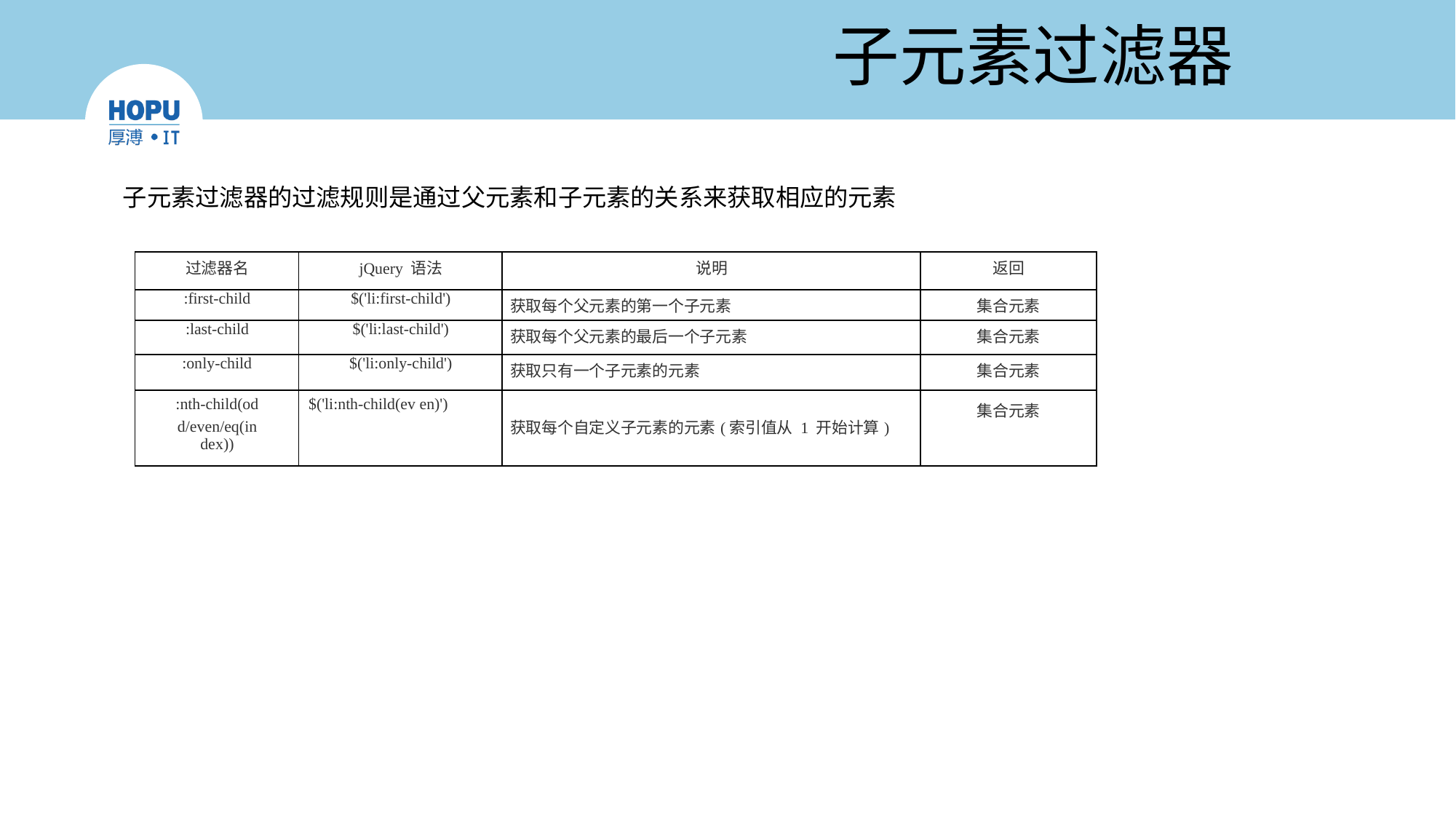

# 子元素过滤器
子元素过滤器的过滤规则是通过父元素和子元素的关系来获取相应的元素
| 过滤器名 | jQuery 语法 | 说明 | 返回 |
| --- | --- | --- | --- |
| :first-child | $('li:first-child') | 获取每个父元素的第一个子元素 | 集合元素 |
| :last-child | $('li:last-child') | 获取每个父元素的最后一个子元素 | 集合元素 |
| :only-child | $('li:only-child') | 获取只有一个子元素的元素 | 集合元素 |
| :nth-child(od d/even/eq(in dex)) | $('li:nth-child(ev en)') | 获取每个自定义子元素的元素(索引值从 1 开始计算) | 集合元素 |